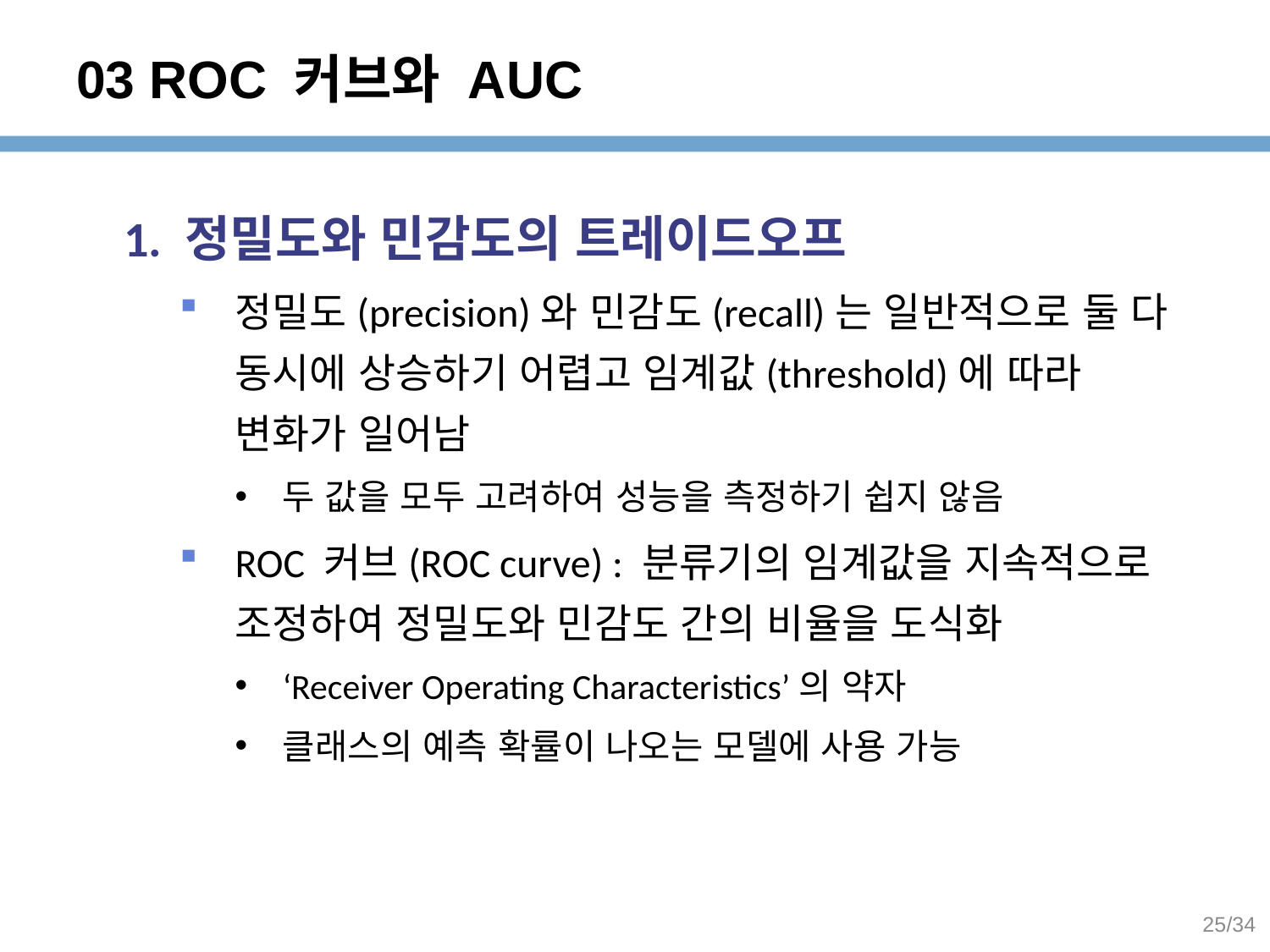

# 03 ROC 커브와 AUC
1. 정밀도와 민감도의 트레이드오프
정밀도(precision)와 민감도(recall)는 일반적으로 둘 다 동시에 상승하기 어렵고 임계값(threshold)에 따라 변화가 일어남
두 값을 모두 고려하여 성능을 측정하기 쉽지 않음
ROC 커브(ROC curve) : 분류기의 임계값을 지속적으로 조정하여 정밀도와 민감도 간의 비율을 도식화
‘Receiver Operating Characteristics’의 약자
클래스의 예측 확률이 나오는 모델에 사용 가능
25/34